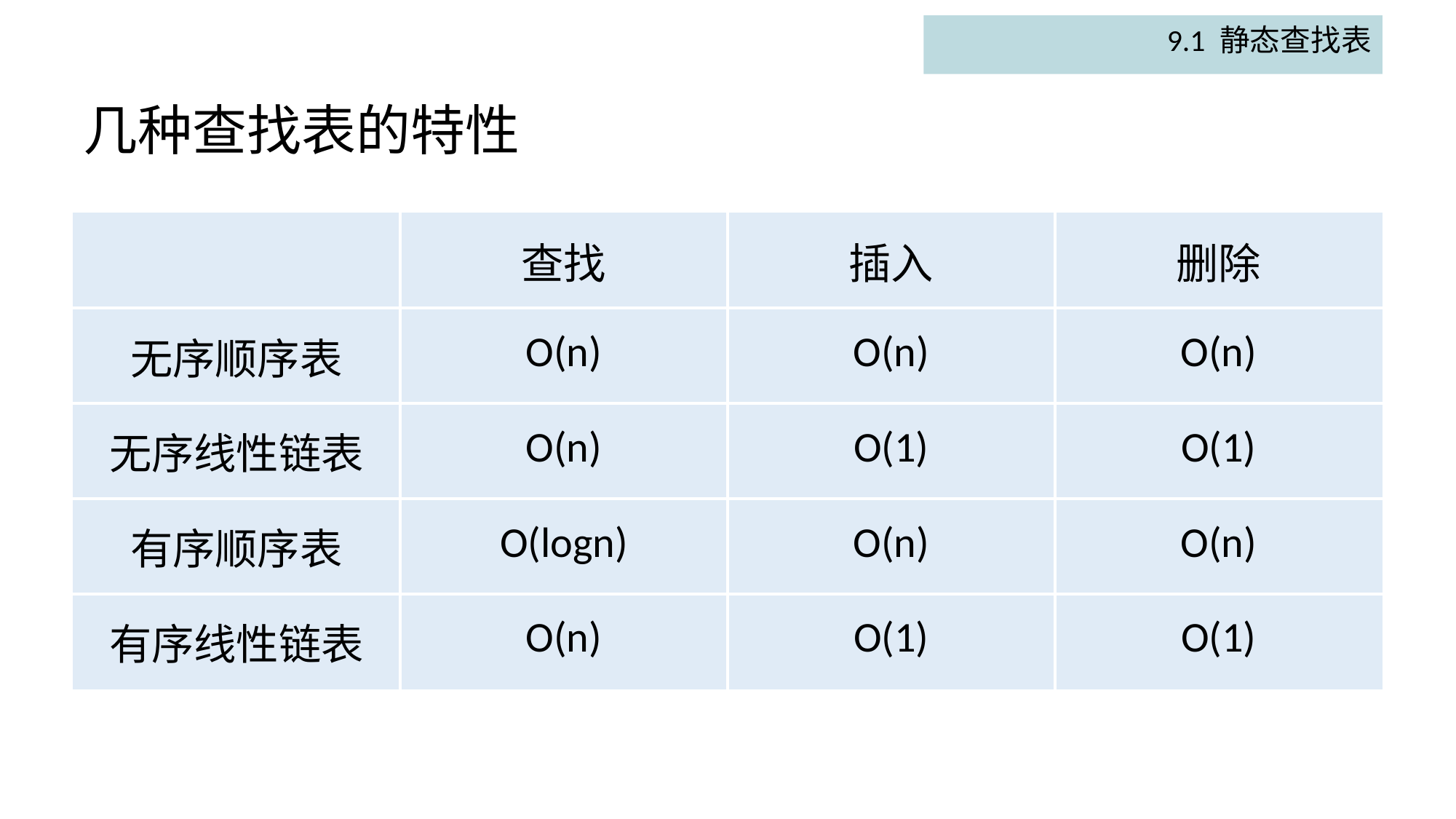

9.1 静态查找表
# 几种查找表的特性
|  | 查找 | 插入 | 删除 |
| --- | --- | --- | --- |
| 无序顺序表 | O(n) | O(n) | O(n) |
| 无序线性链表 | O(n) | O(1) | O(1) |
| 有序顺序表 | O(logn) | O(n) | O(n) |
| 有序线性链表 | O(n) | O(1) | O(1) |